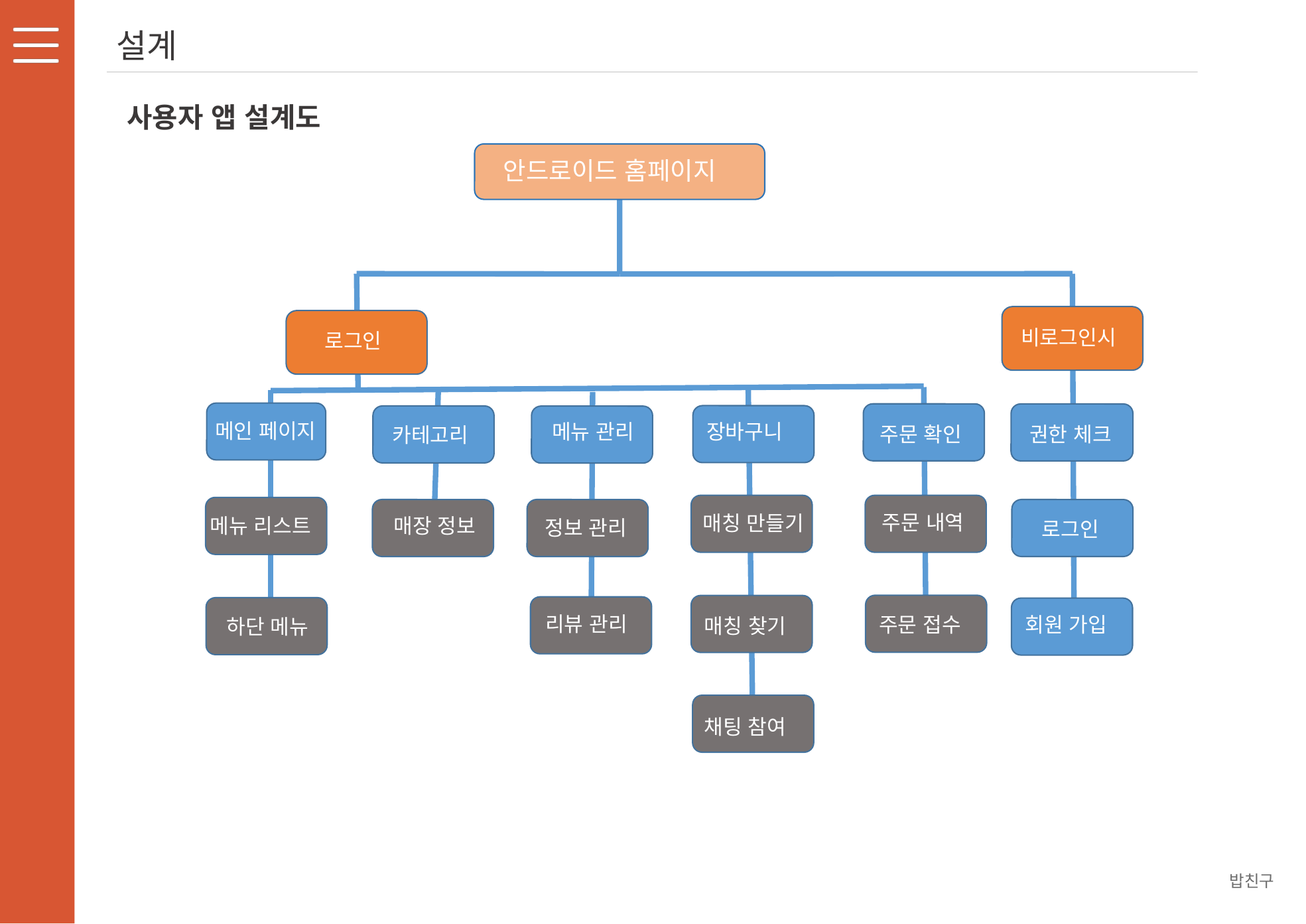

설계
사용자 앱 설계도

안드로이드 홈페이지

비로그인시
   로그인

메인 페이지
메뉴 관리
장바구니
주문 확인
권한 체크
카테고리

주문 내역
매칭 만들기
매장 정보
메뉴 리스트
정보 관리
로그인

매장 목록
리뷰 관리
주문 접수
매칭 찾기
하단 메뉴

채팅 참여

회원 가입
밥친구